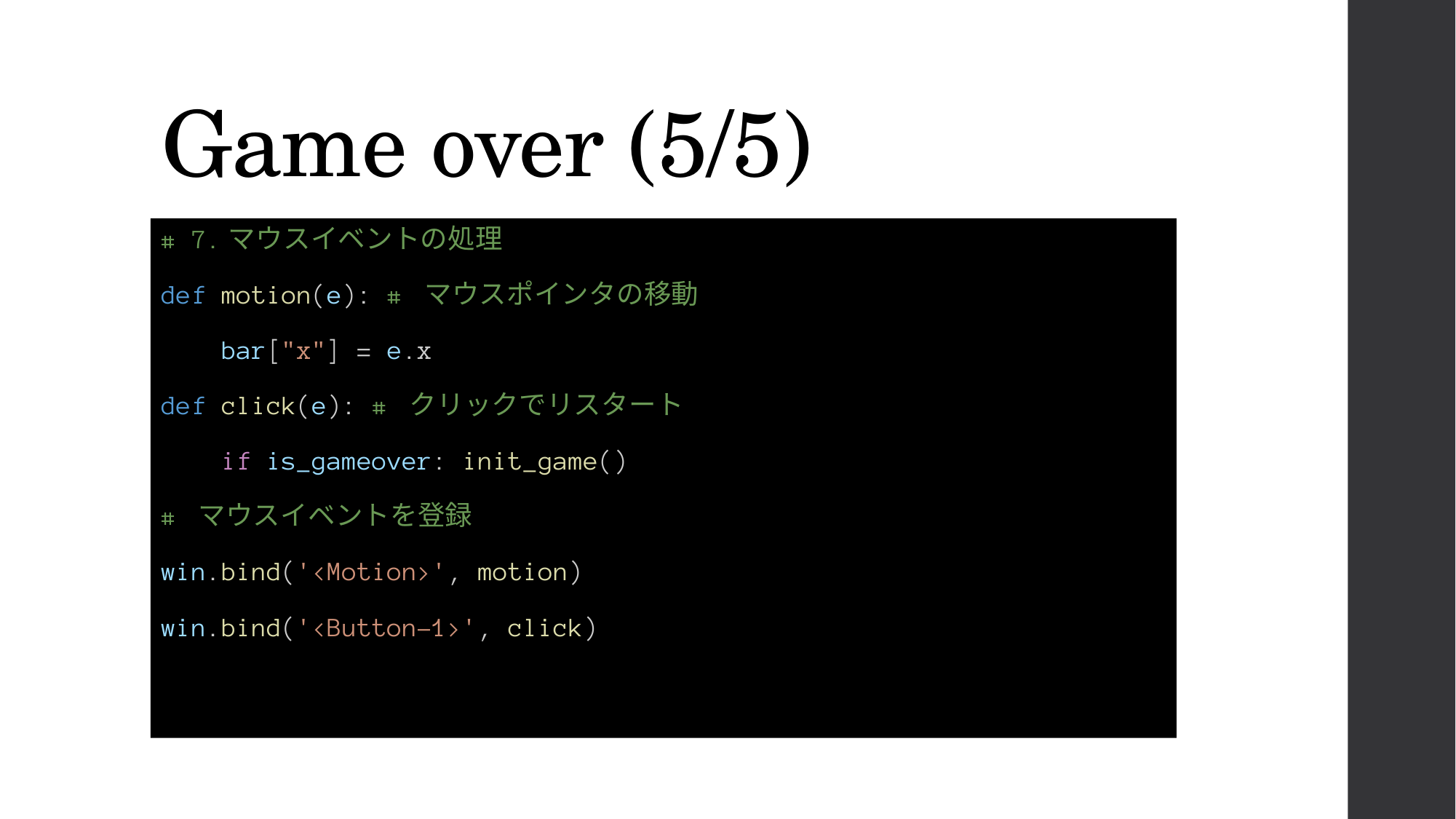

# Game over (5/5)
# 7.マウスイベントの処理
def motion(e): # マウスポインタの移動
    bar["x"] = e.x
def click(e): # クリックでリスタート
    if is_gameover: init_game()
# マウスイベントを登録
win.bind('<Motion>', motion)
win.bind('<Button-1>', click)